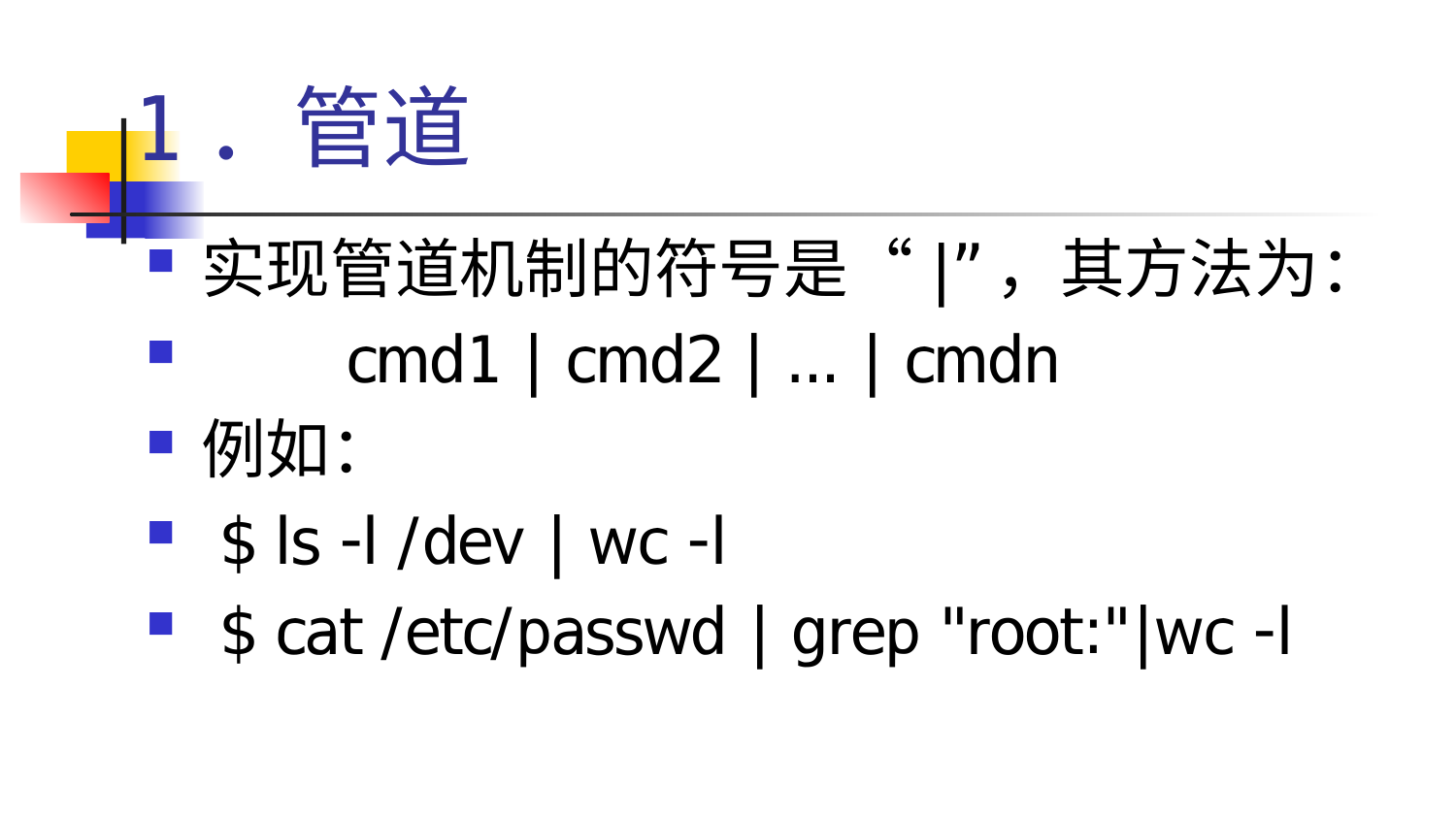

# 1．管道
实现管道机制的符号是“|”，其方法为：
 	cmd1 | cmd2 | … | cmdn
例如：
 $ ls -l /dev | wc -l
 $ cat /etc/passwd | grep "root:"|wc -l